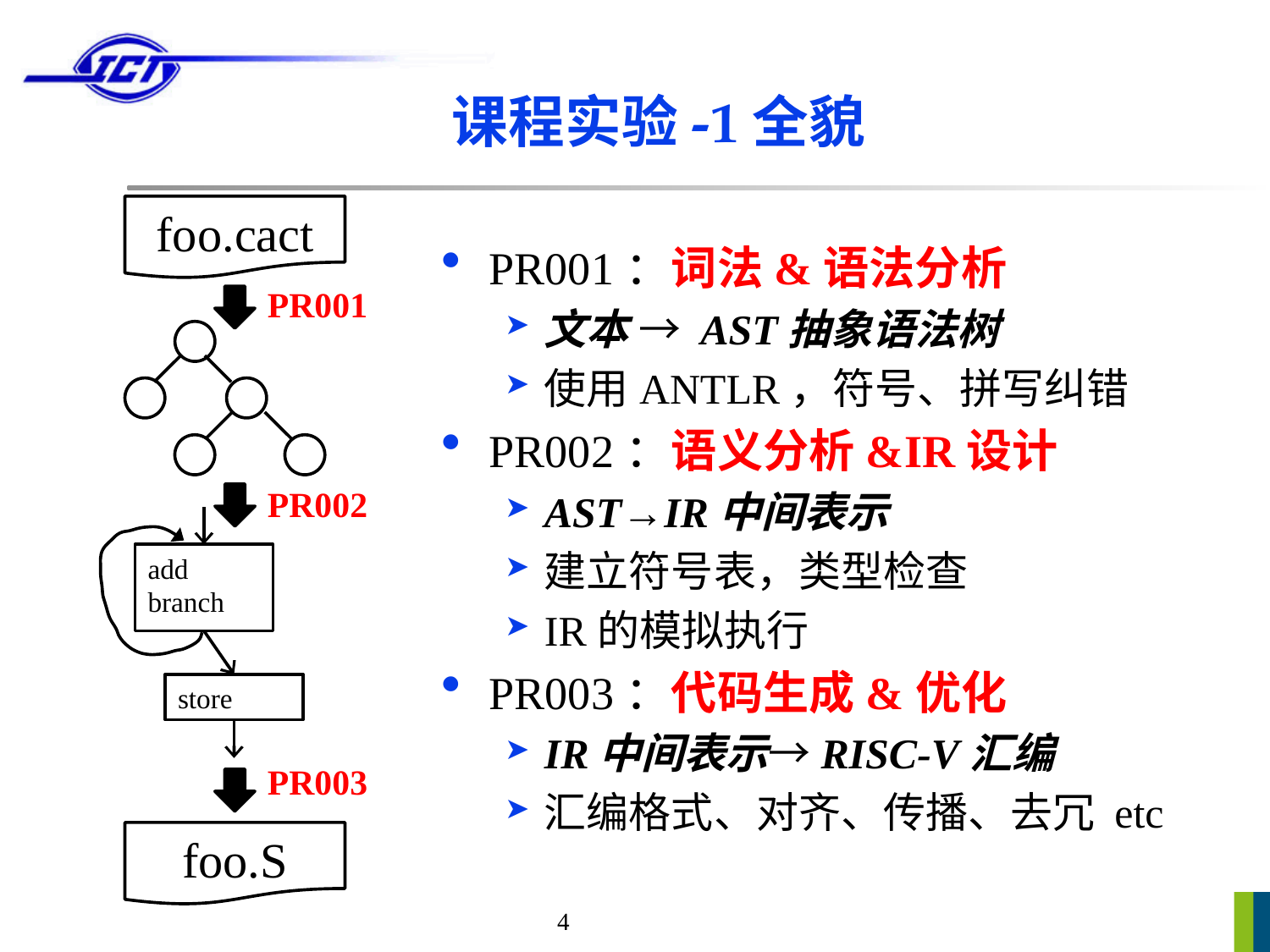

# 课程实验-1全貌
foo.cact
PR001：词法&语法分析
文本 → AST抽象语法树
使用ANTLR，符号、拼写纠错
PR002：语义分析&IR设计
AST→IR中间表示
建立符号表，类型检查
IR的模拟执行
PR003：代码生成&优化
IR中间表示→RISC-V汇编
汇编格式、对齐、传播、去冗 etc
PR001

PR002

add
branch
store
PR003

foo.S